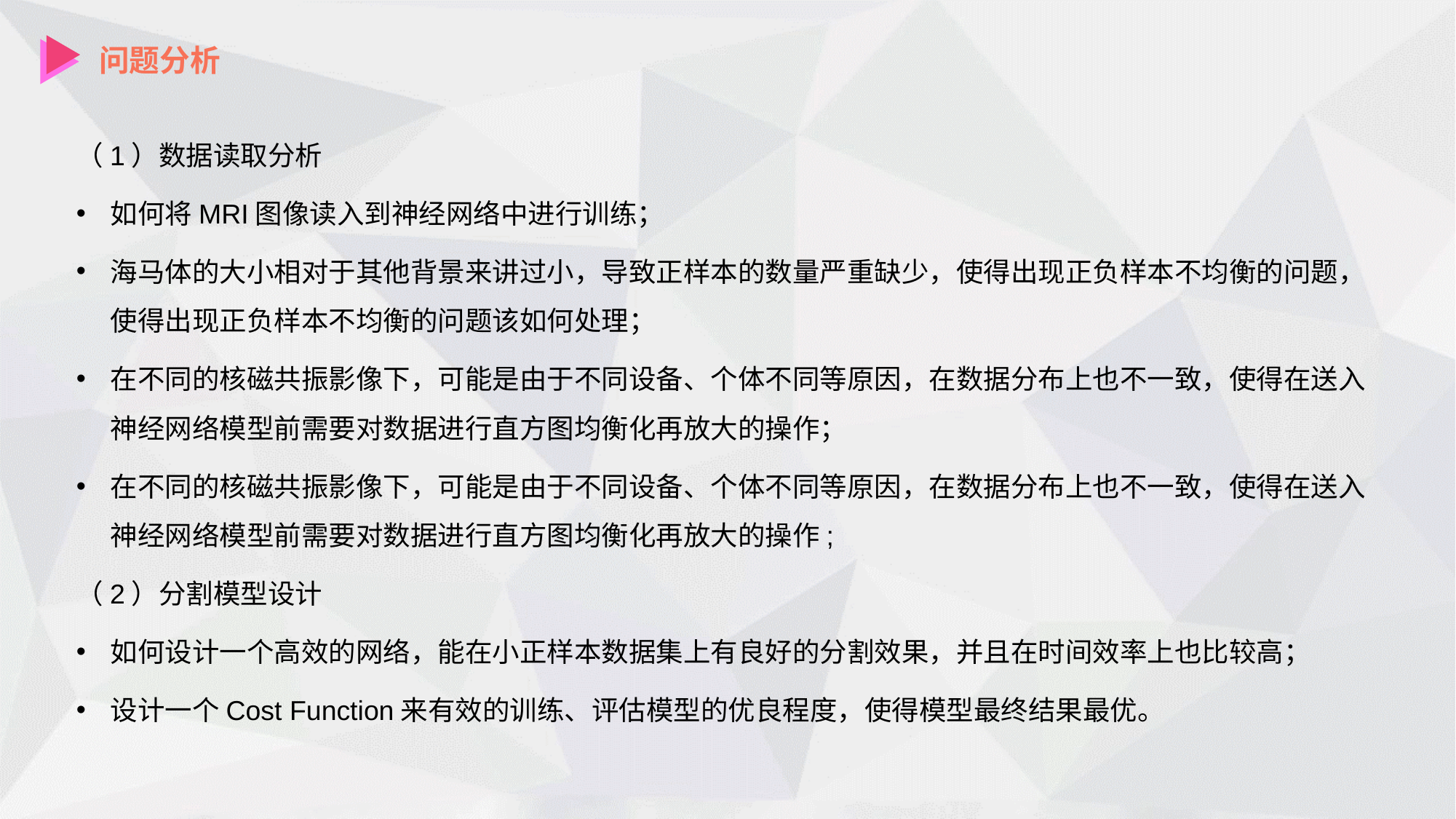

问题分析
（1）数据读取分析
如何将MRI图像读入到神经网络中进行训练；
海马体的大小相对于其他背景来讲过小，导致正样本的数量严重缺少，使得出现正负样本不均衡的问题，使得出现正负样本不均衡的问题该如何处理；
在不同的核磁共振影像下，可能是由于不同设备、个体不同等原因，在数据分布上也不一致，使得在送入神经网络模型前需要对数据进行直方图均衡化再放大的操作；
在不同的核磁共振影像下，可能是由于不同设备、个体不同等原因，在数据分布上也不一致，使得在送入神经网络模型前需要对数据进行直方图均衡化再放大的操作;
（2）分割模型设计
如何设计一个高效的网络，能在小正样本数据集上有良好的分割效果，并且在时间效率上也比较高；
设计一个Cost Function来有效的训练、评估模型的优良程度，使得模型最终结果最优。